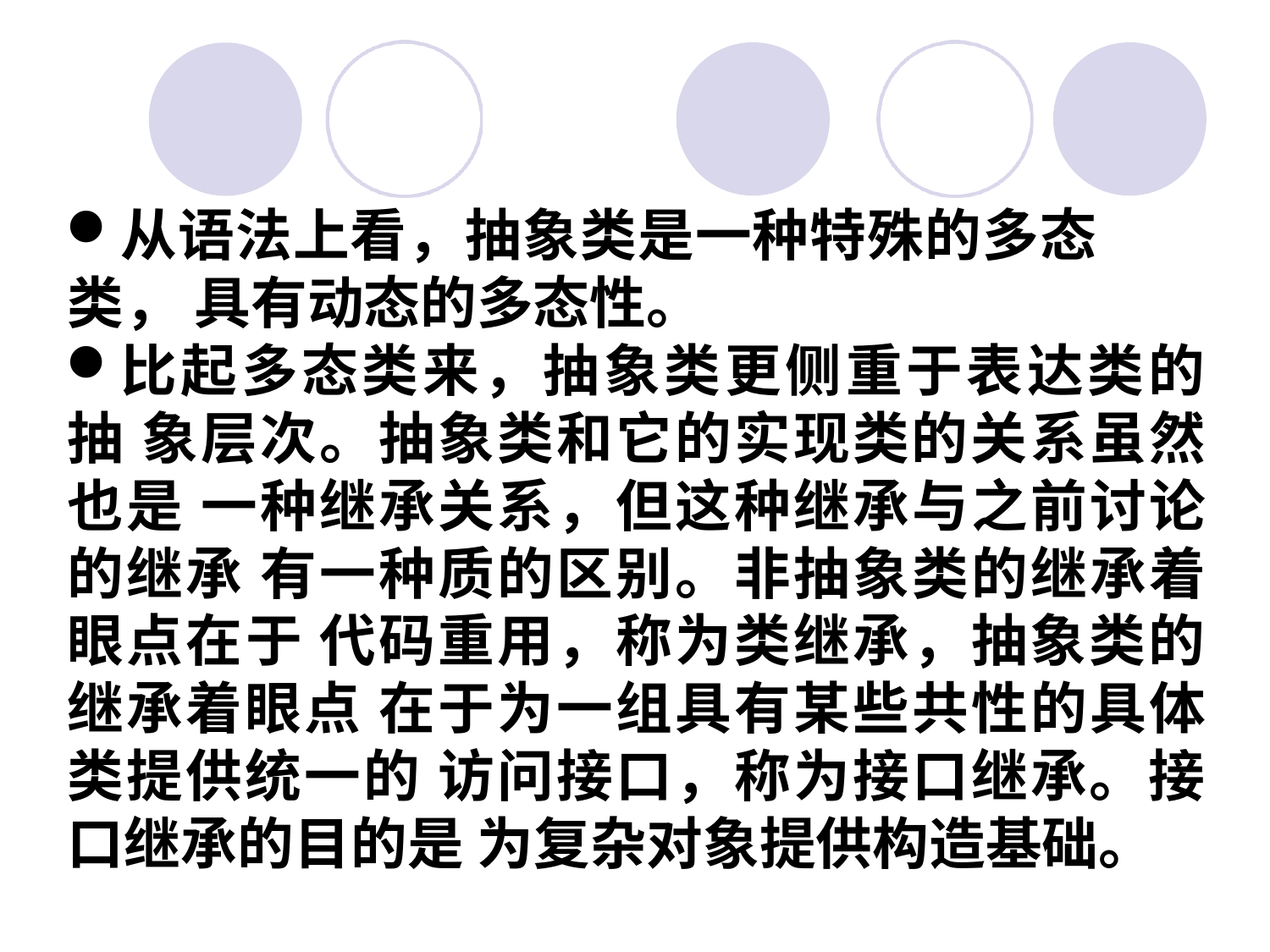

从语法上看，抽象类是一种特殊的多态类， 具有动态的多态性。
比起多态类来，抽象类更侧重于表达类的抽 象层次。抽象类和它的实现类的关系虽然也是 一种继承关系，但这种继承与之前讨论的继承 有一种质的区别。非抽象类的继承着眼点在于 代码重用，称为类继承，抽象类的继承着眼点 在于为一组具有某些共性的具体类提供统一的 访问接口，称为接口继承。接口继承的目的是 为复杂对象提供构造基础。